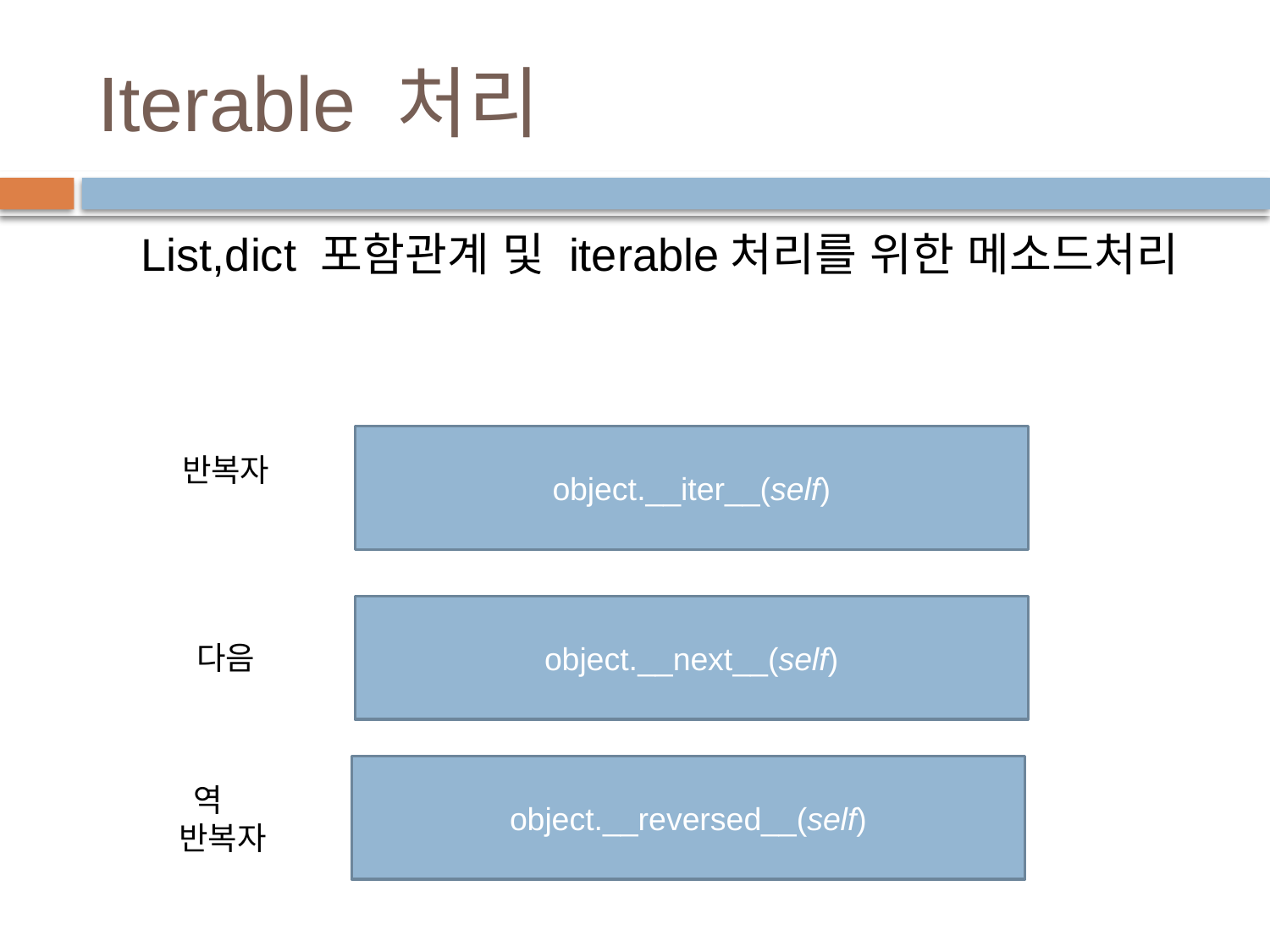

# Iterable 처리
List,dict 포함관계 및 iterable처리를 위한 메소드처리
object.__iter__(self)
반복자
object.__next__(self)
다음
object.__reversed__(self)
 역
반복자